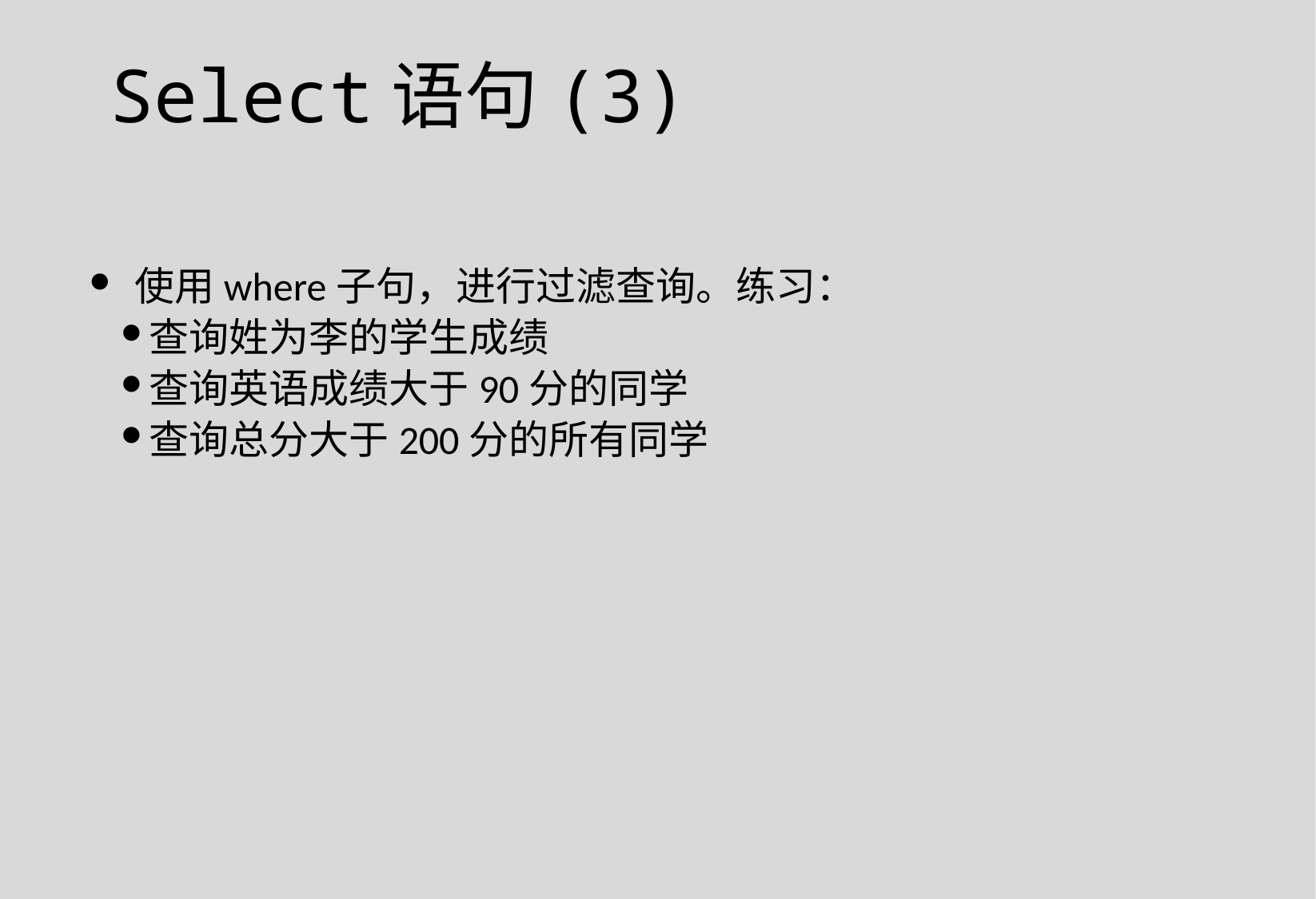

Select语句(3)
使用where子句，进行过滤查询。练习：
查询姓为李的学生成绩
查询英语成绩大于90分的同学
查询总分大于200分的所有同学